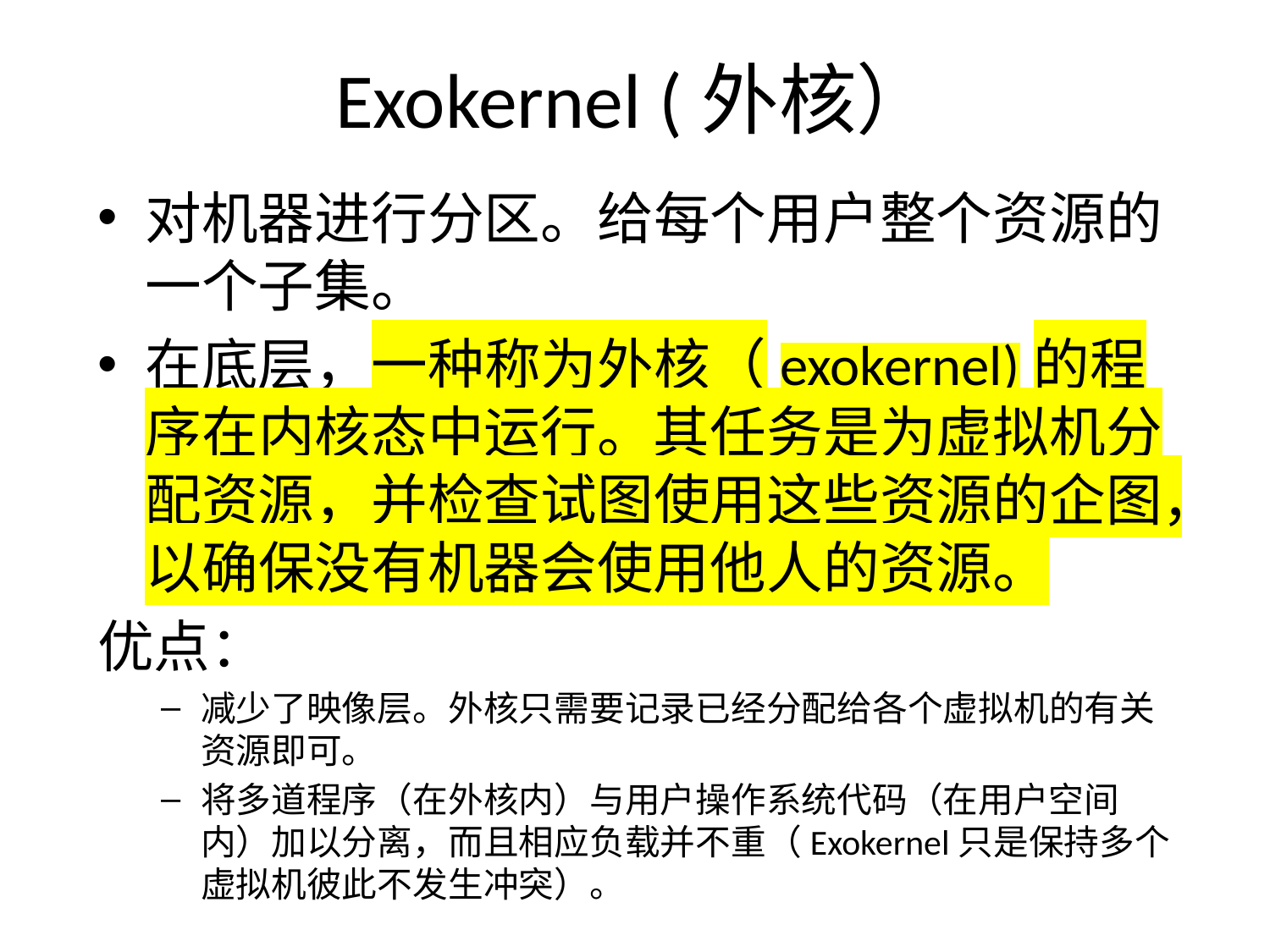

# Exokernel (外核）
对机器进行分区。给每个用户整个资源的一个子集。
在底层，一种称为外核（exokernel)的程序在内核态中运行。其任务是为虚拟机分配资源，并检查试图使用这些资源的企图，以确保没有机器会使用他人的资源。
优点：
减少了映像层。外核只需要记录已经分配给各个虚拟机的有关资源即可。
将多道程序（在外核内）与用户操作系统代码（在用户空间内）加以分离，而且相应负载并不重（Exokernel只是保持多个虚拟机彼此不发生冲突）。